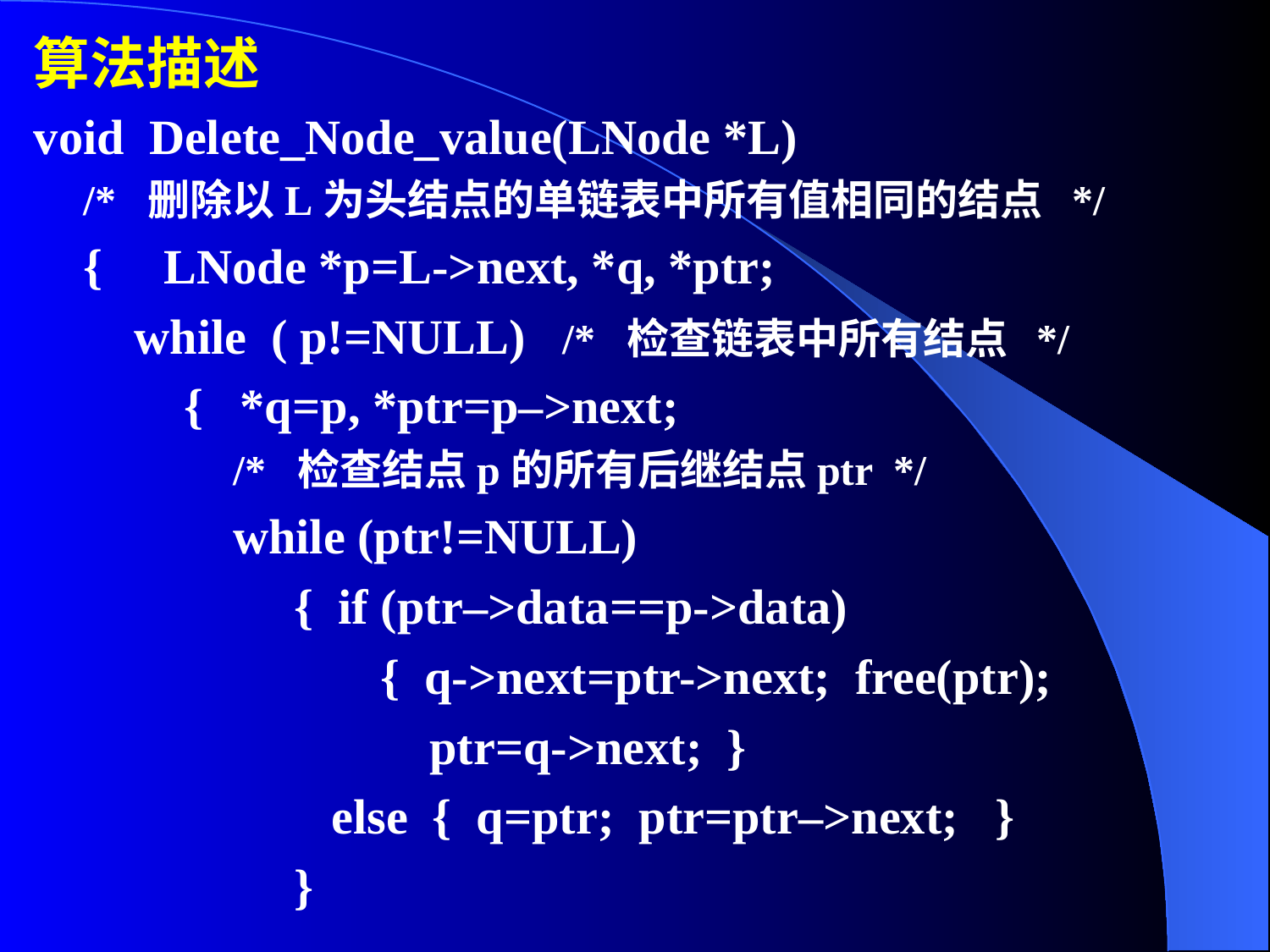

# 算法描述
void  Delete_Node_value(LNode *L)
/*  删除以L为头结点的单链表中所有值相同的结点  */
{     LNode *p=L->next, *q, *ptr;
while  ( p!=NULL)   /*  检查链表中所有结点  */
{   *q=p, *ptr=p–>next;
/*  检查结点p的所有后继结点ptr  */
while (ptr!=NULL)
     {  if (ptr–>data==p->data)
            {  q->next=ptr->next;  free(ptr);
                ptr=q->next;  }
        else  {  q=ptr;  ptr=ptr–>next;   }
     }